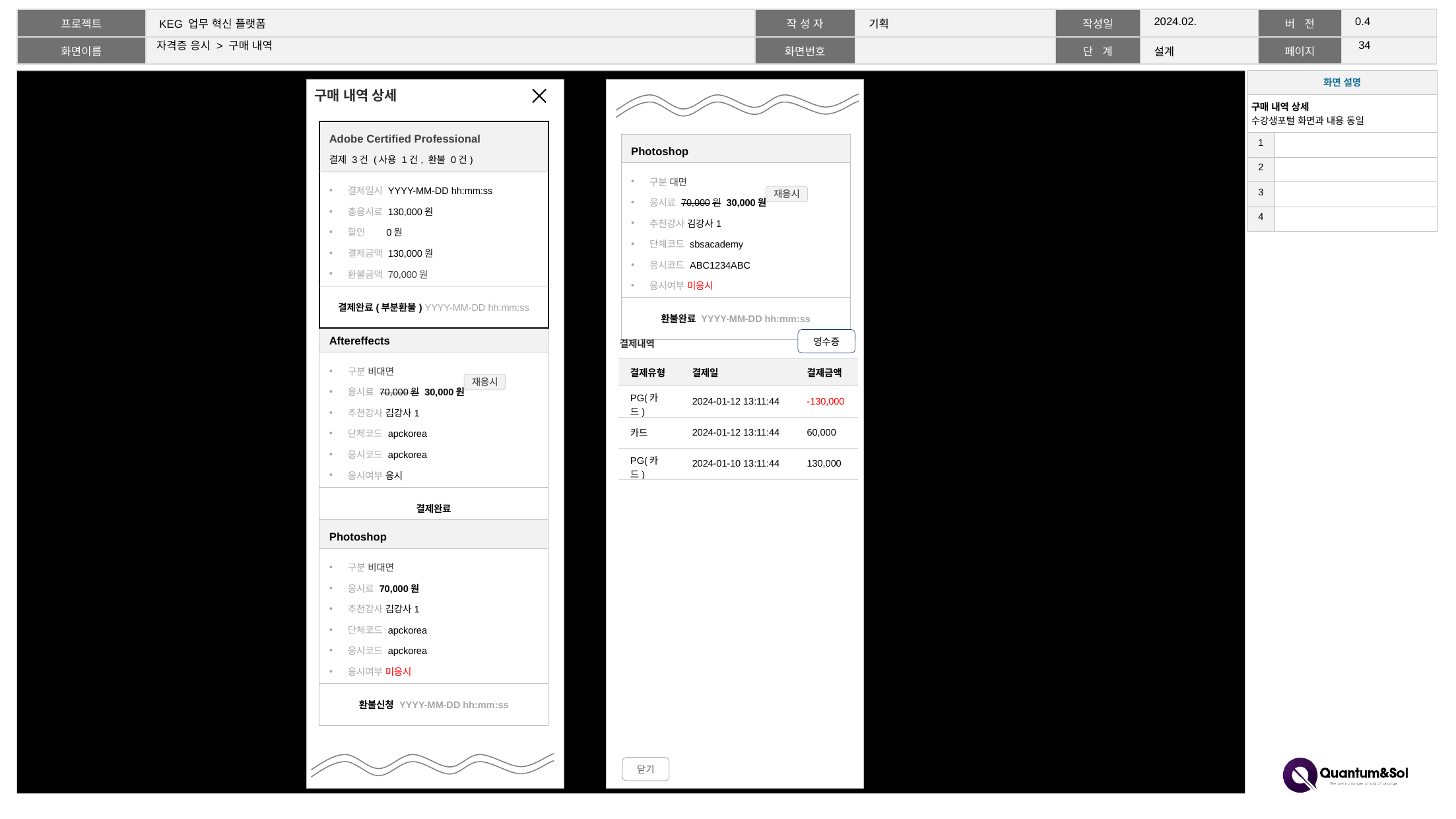

34

# 자격증 응시 > 구매 내역
| 화면 설명 |  |
| --- | --- |
| 구매 내역 상세 수강생포털 화면과 내용 동일 |  |
| 1 |  |
| 2 |  |
| 3 |  |
| 4 |  |
구매 내역 상세

| Adobe Certified Professional 결제 3건 (사용 1건, 환불 0건) |
| --- |
| 결제일시 YYYY-MM-DD hh:mm:ss 총응시료 130,000원 할인 0원 결제금액 130,000원 환불금액 70,000원 |
| 결제완료(부분환불) YYYY-MM-DD hh:mm:ss |
| Photoshop |
| --- |
| 구분 대면 응시료 70,000원 30,000원 추천강사 김강사1 단체코드 sbsacademy 응시코드 ABC1234ABC 응시여부 미응시 |
| 환불완료 YYYY-MM-DD hh:mm:ss |
재응시
| Aftereffects |
| --- |
| 구분 비대면 응시료 70,000원 30,000원 추천강사 김강사1 단체코드 apckorea 응시코드 apckorea 응시여부 응시 |
| 결제완료 |
결제내역
영수증
| 결제유형 | 결제일 | 결제금액 |
| --- | --- | --- |
| PG(카드) | 2024-01-12 13:11:44 | -130,000 |
| 카드 | 2024-01-12 13:11:44 | 60,000 |
| PG(카드) | 2024-01-10 13:11:44 | 130,000 |
재응시
| Photoshop |
| --- |
| 구분 비대면 응시료 70,000원 추천강사 김강사1 단체코드 apckorea 응시코드 apckorea 응시여부 미응시 |
| 환불신청 YYYY-MM-DD hh:mm:ss |

닫기